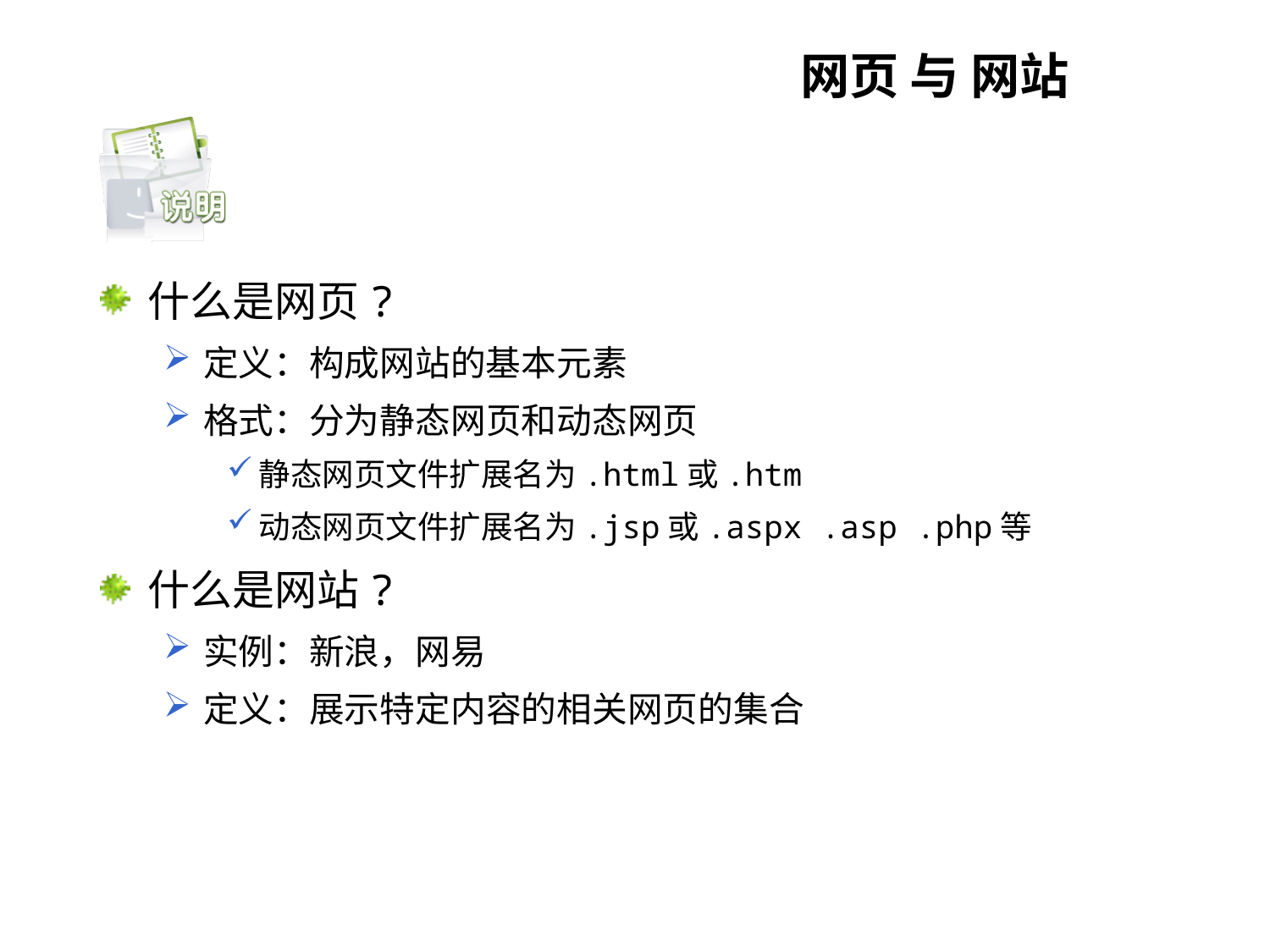

# 网页 与 网站
什么是网页?
定义：构成网站的基本元素
格式：分为静态网页和动态网页
静态网页文件扩展名为.html或.htm
动态网页文件扩展名为.jsp或.aspx .asp .php等
什么是网站?
实例：新浪，网易
定义：展示特定内容的相关网页的集合